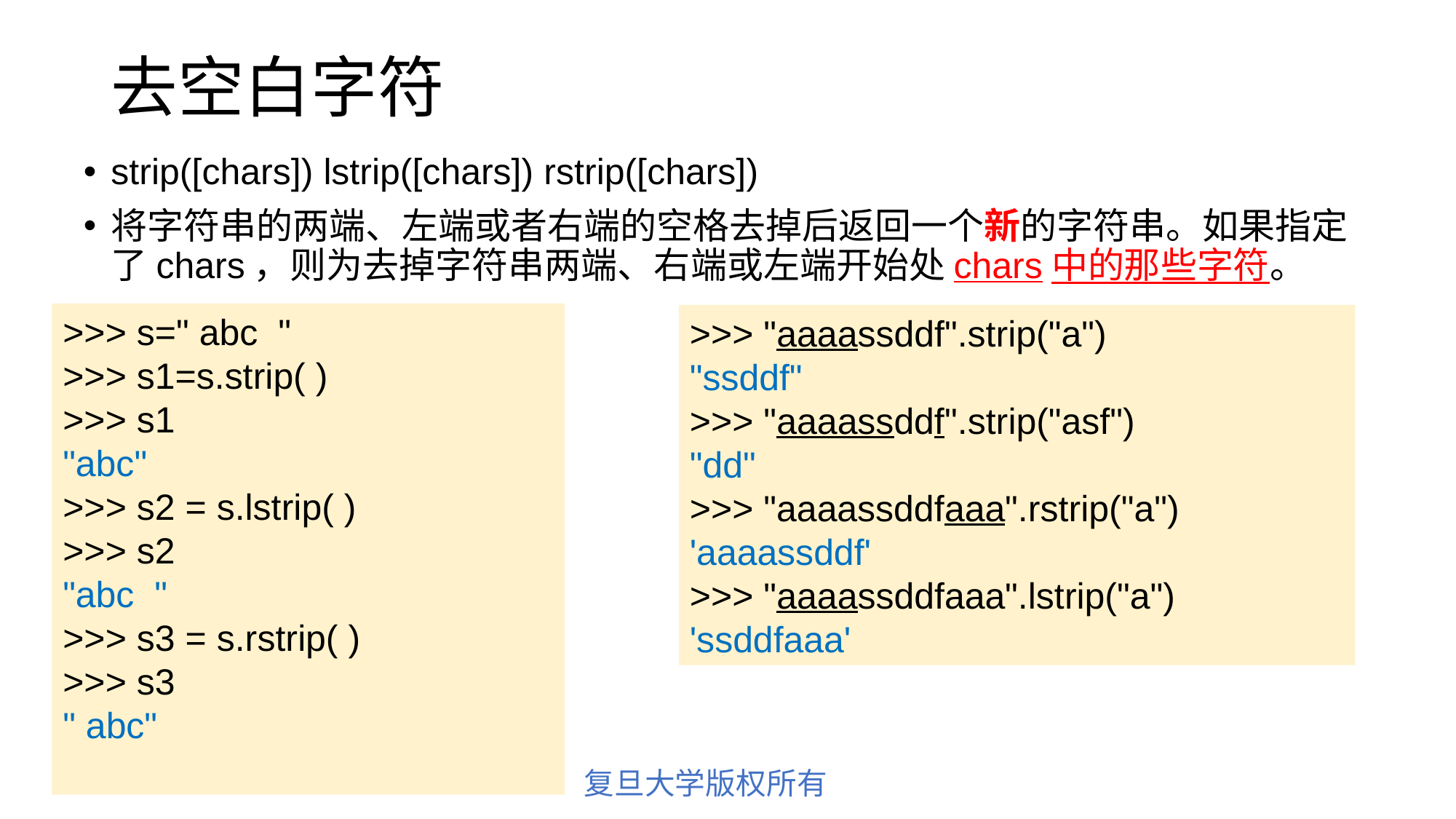

# 去空白字符
strip([chars]) lstrip([chars]) rstrip([chars])
将字符串的两端、左端或者右端的空格去掉后返回一个新的字符串。如果指定了chars，则为去掉字符串两端、右端或左端开始处chars中的那些字符。
>>> s=" abc  "
>>> s1=s.strip( )
>>> s1
"abc"
>>> s2 = s.lstrip( )
>>> s2
"abc  "
>>> s3 = s.rstrip( )
>>> s3
" abc"

>>> "aaaassddf".strip("a")
"ssddf"
>>> "aaaassddf".strip("asf")
"dd"
>>> "aaaassddfaaa".rstrip("a")
'aaaassddf'
>>> "aaaassddfaaa".lstrip("a")
'ssddfaaa'
2